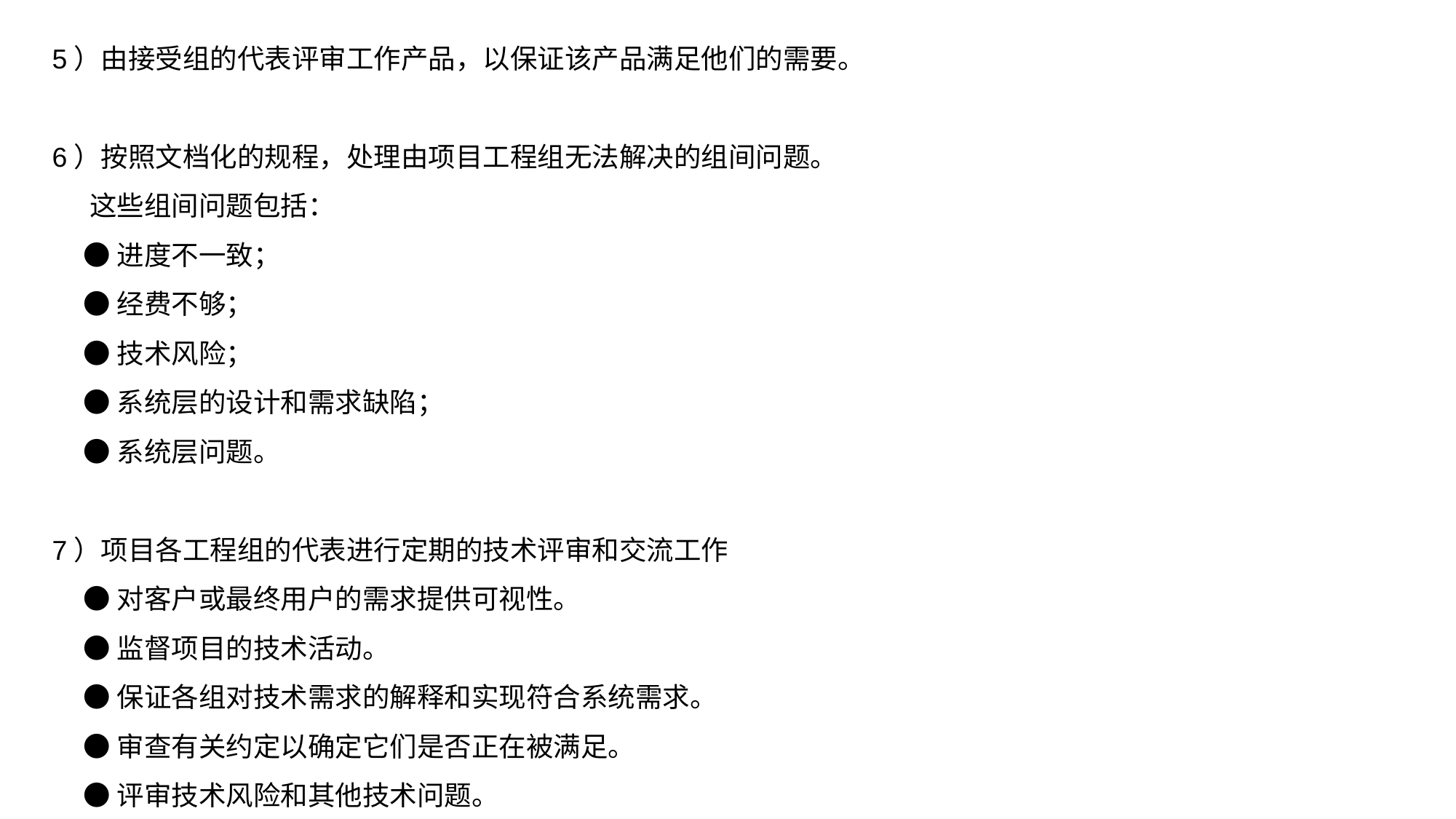

5）由接受组的代表评审工作产品，以保证该产品满足他们的需要。

6）按照文档化的规程，处理由项目工程组无法解决的组间问题。
     这些组间问题包括：
     ●进度不一致；
     ●经费不够；
     ●技术风险；
     ●系统层的设计和需求缺陷；
     ●系统层问题。

7）项目各工程组的代表进行定期的技术评审和交流工作
     ●对客户或最终用户的需求提供可视性。
     ●监督项目的技术活动。
     ●保证各组对技术需求的解释和实现符合系统需求。
     ●审查有关约定以确定它们是否正在被满足。
     ●评审技术风险和其他技术问题。